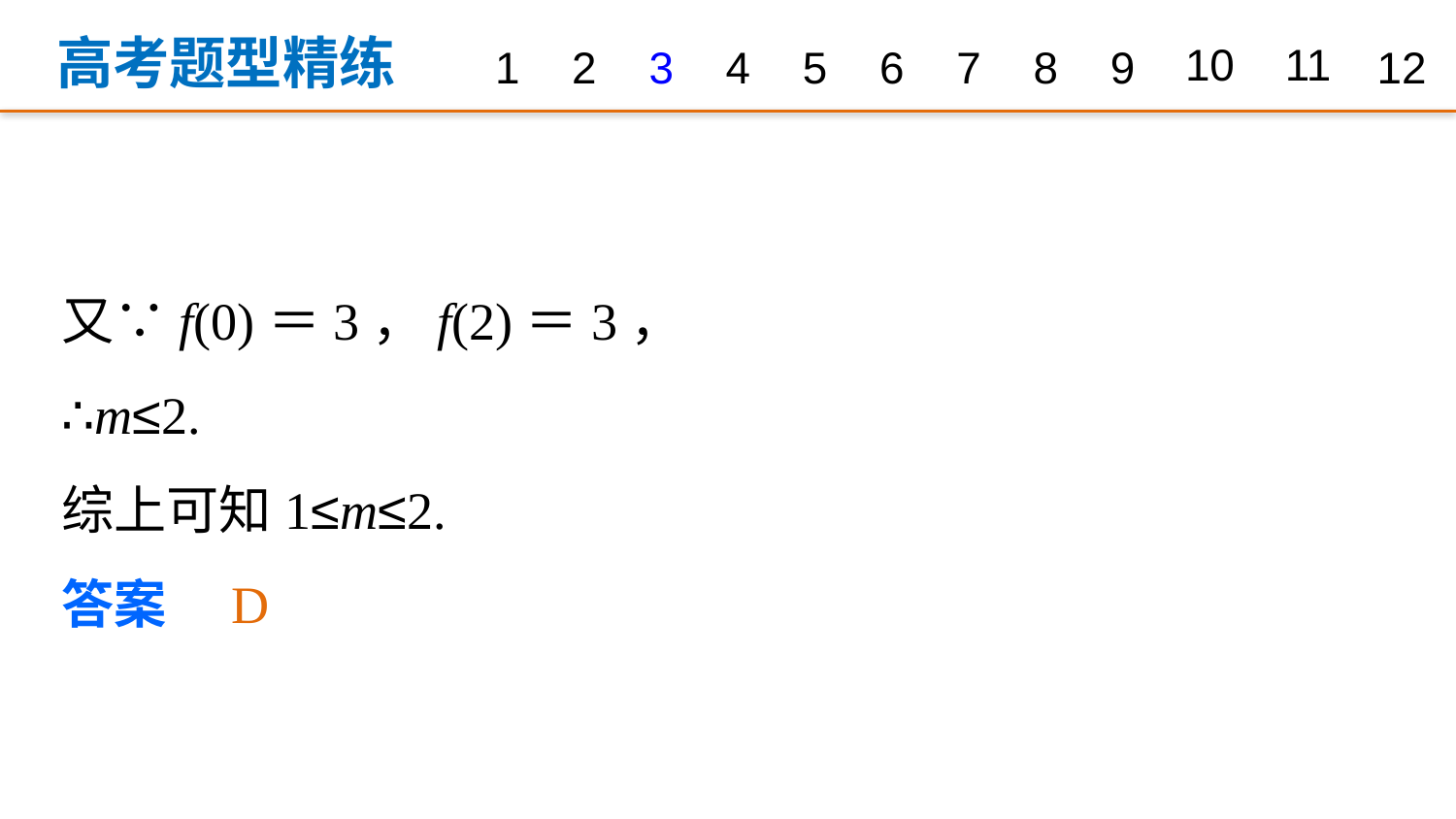

高考题型精练
1
2
3
4
5
6
7
8
9
10
11
12
又∵f(0)＝3，f(2)＝3，
∴m≤2.
综上可知1≤m≤2.
答案　D